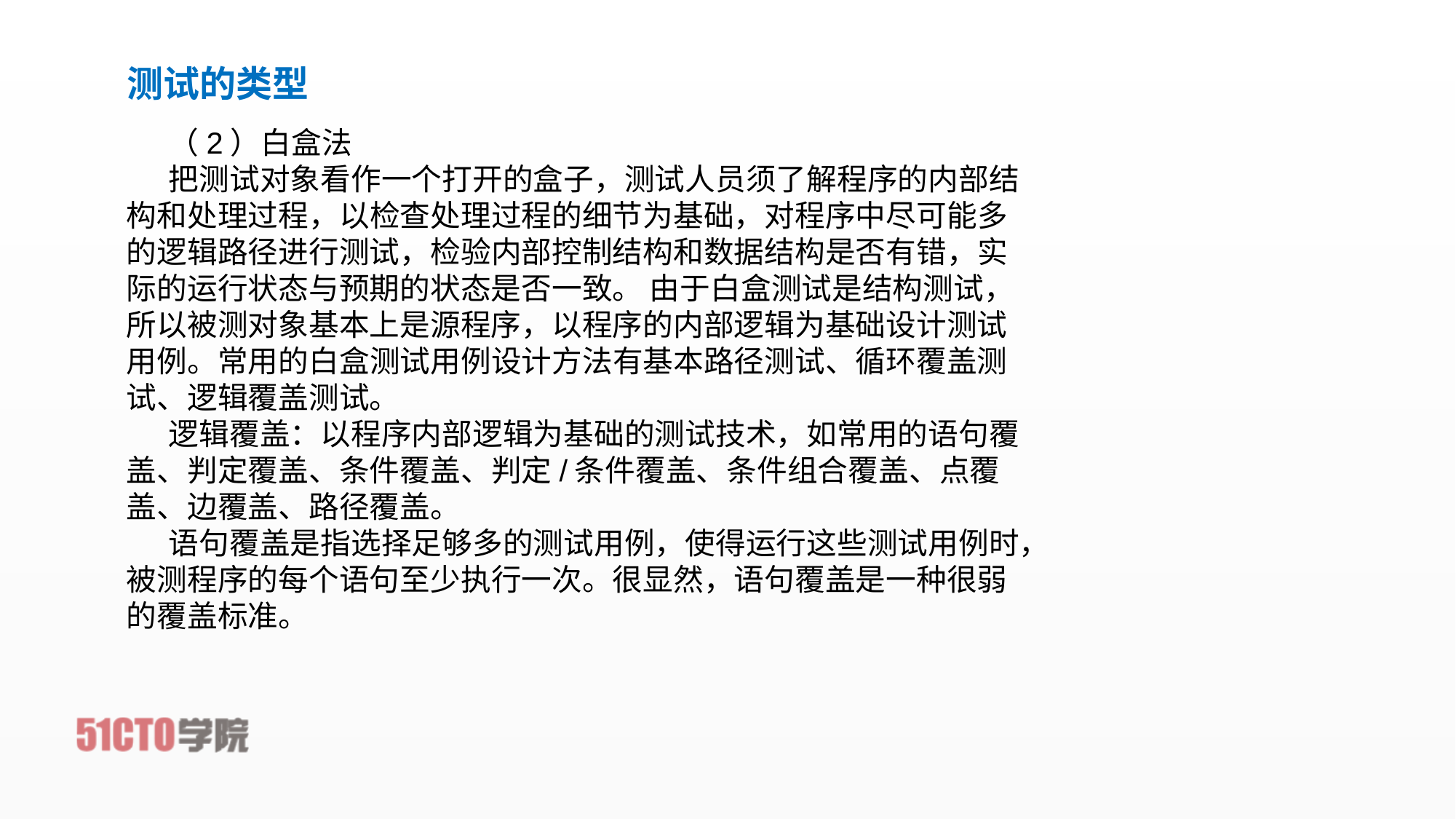

# 测试的类型
（2）白盒法
把测试对象看作一个打开的盒子，测试人员须了解程序的内部结构和处理过程，以检查处理过程的细节为基础，对程序中尽可能多的逻辑路径进行测试，检验内部控制结构和数据结构是否有错，实际的运行状态与预期的状态是否一致。 由于白盒测试是结构测试，所以被测对象基本上是源程序，以程序的内部逻辑为基础设计测试用例。常用的白盒测试用例设计方法有基本路径测试、循环覆盖测试、逻辑覆盖测试。
逻辑覆盖：以程序内部逻辑为基础的测试技术，如常用的语句覆盖、判定覆盖、条件覆盖、判定/条件覆盖、条件组合覆盖、点覆盖、边覆盖、路径覆盖。
语句覆盖是指选择足够多的测试用例，使得运行这些测试用例时，被测程序的每个语句至少执行一次。很显然，语句覆盖是一种很弱的覆盖标准。